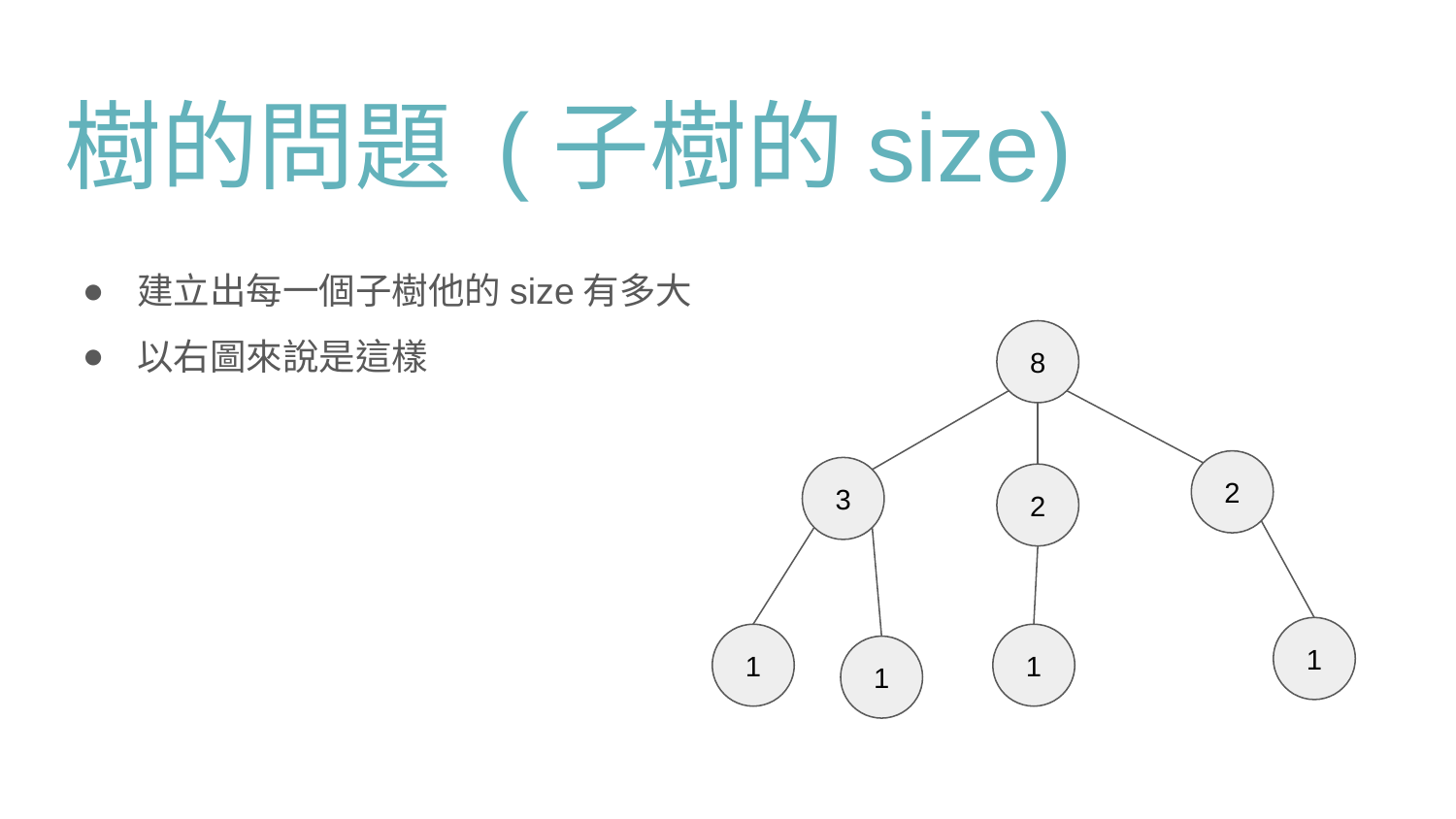

# 樹的問題 (子樹的size)
建立出每一個子樹他的size有多大
以右圖來說是這樣
8
2
3
2
1
1
1
1